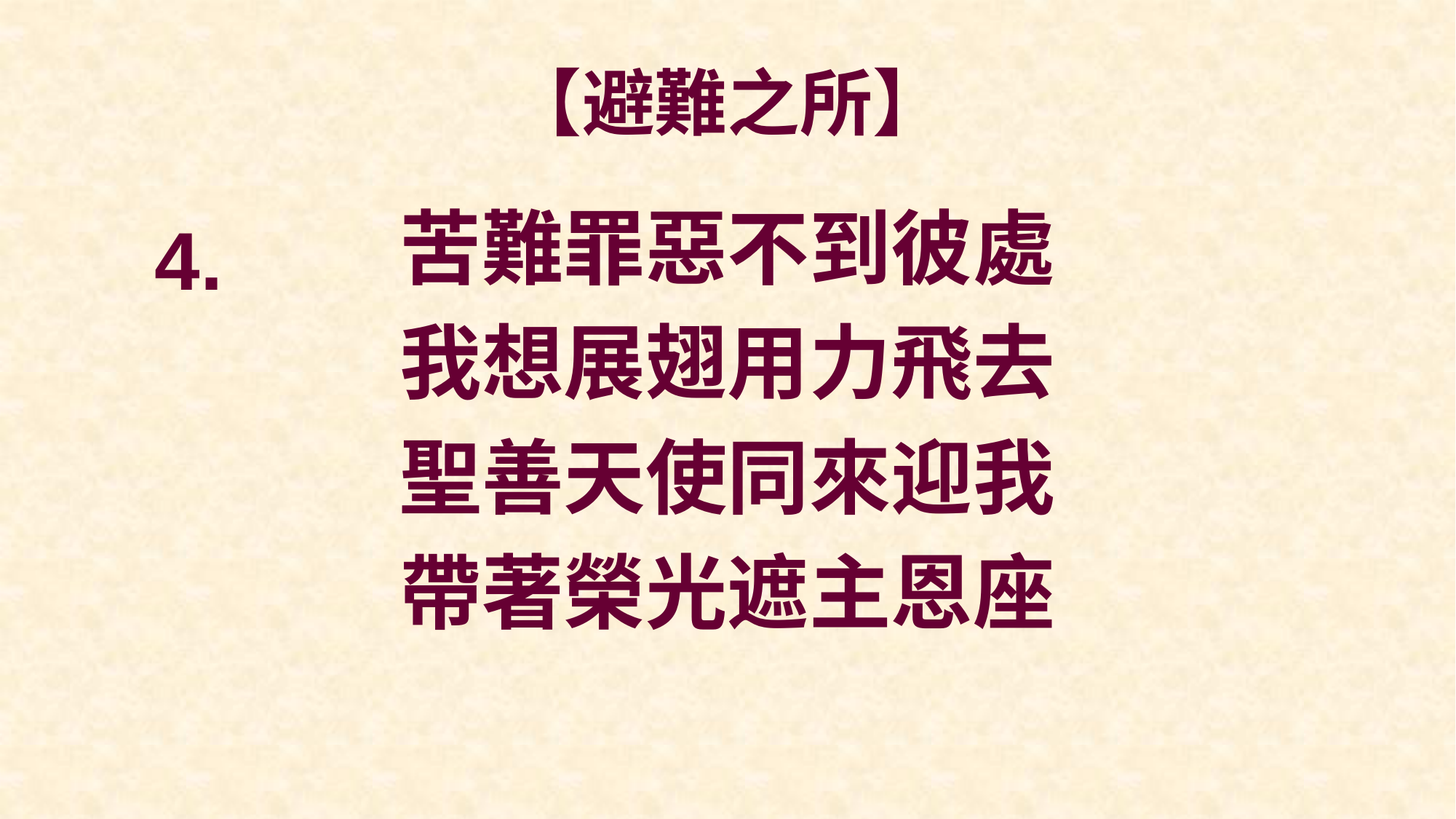

# 【避難之所】
苦難罪惡不到彼處
我想展翅用力飛去
聖善天使同來迎我
帶著榮光遮主恩座
4.